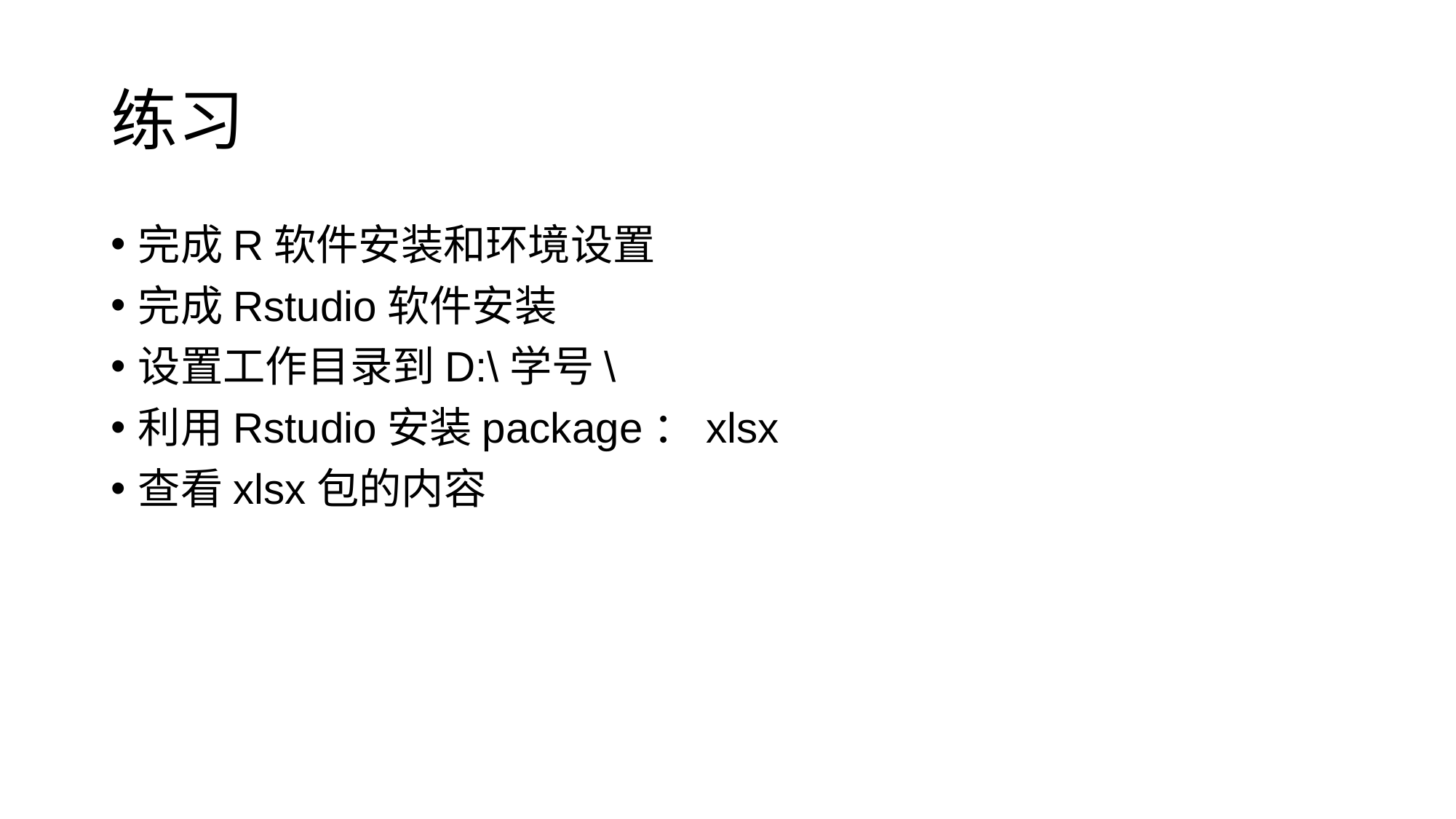

# 练习
完成R软件安装和环境设置
完成Rstudio软件安装
设置工作目录到D:\学号\
利用Rstudio安装package：xlsx
查看xlsx包的内容